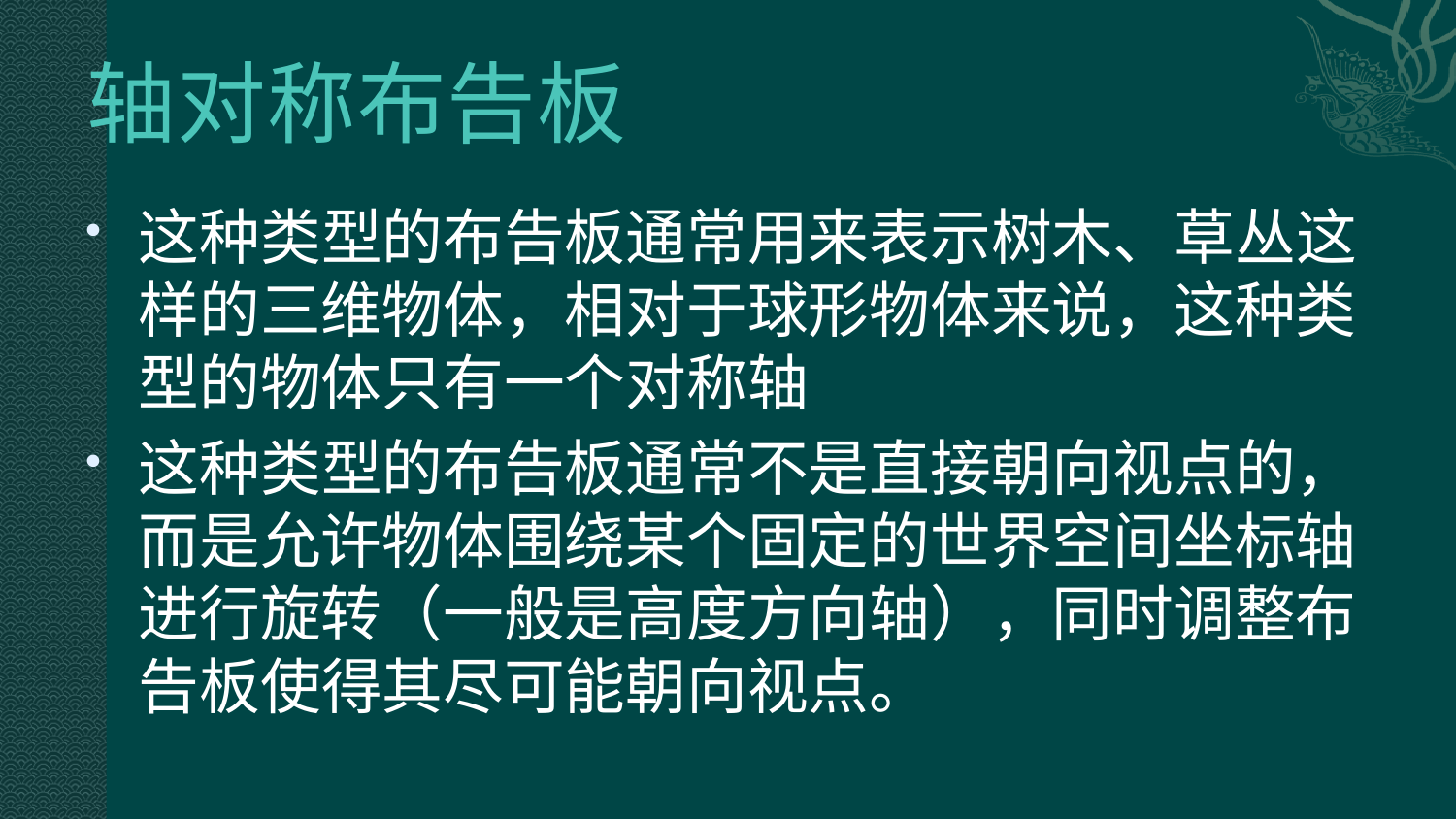

# 轴对称布告板
这种类型的布告板通常用来表示树木、草丛这样的三维物体，相对于球形物体来说，这种类型的物体只有一个对称轴
这种类型的布告板通常不是直接朝向视点的，而是允许物体围绕某个固定的世界空间坐标轴进行旋转（一般是高度方向轴），同时调整布告板使得其尽可能朝向视点。